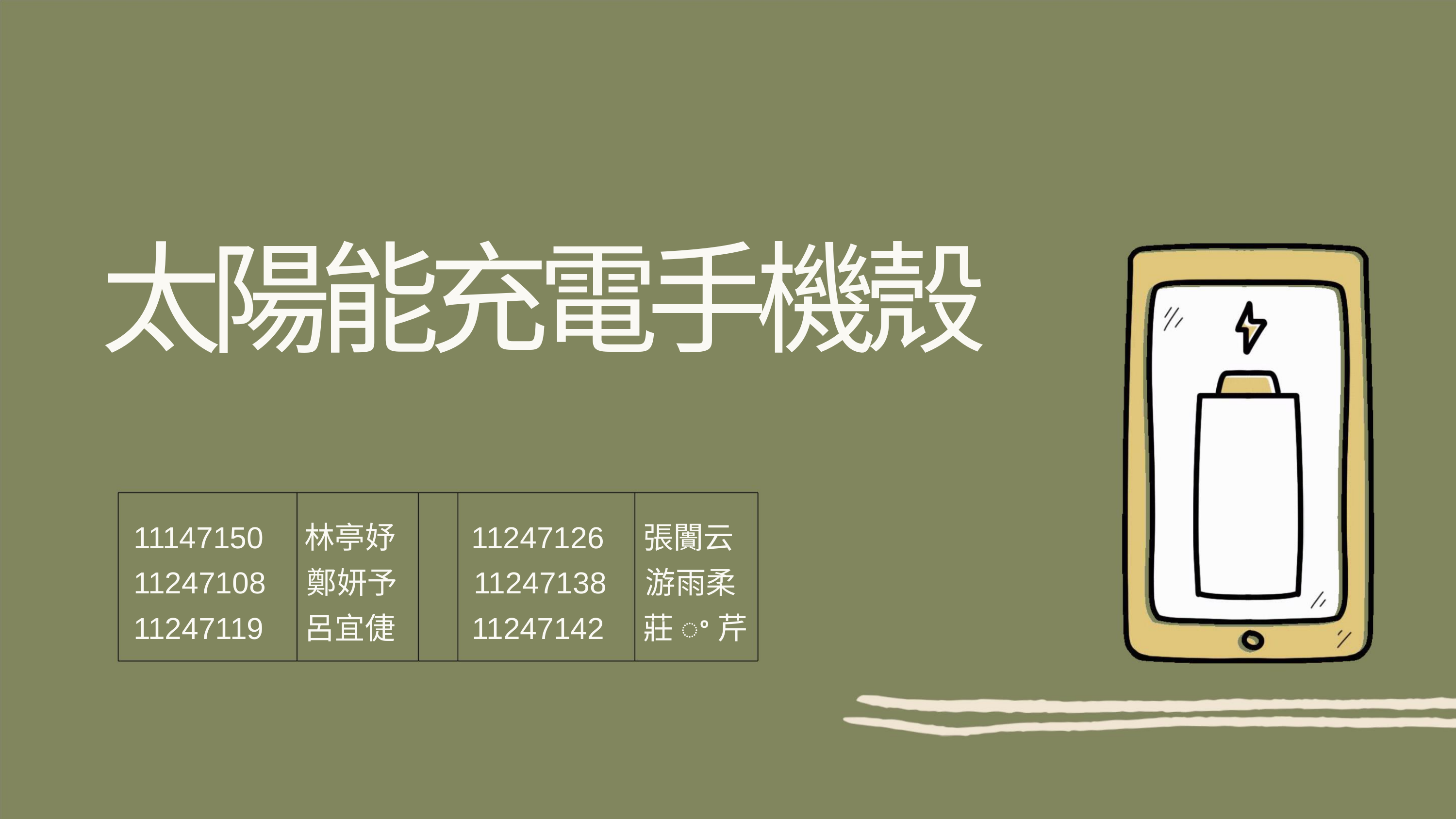

太陽能充電手機殼
11147150 林亭妤 11247126 張闠云
11247108 鄭妍予 11247138 游雨柔
11247119 呂宜倢 11247142 莊ꢀ芹